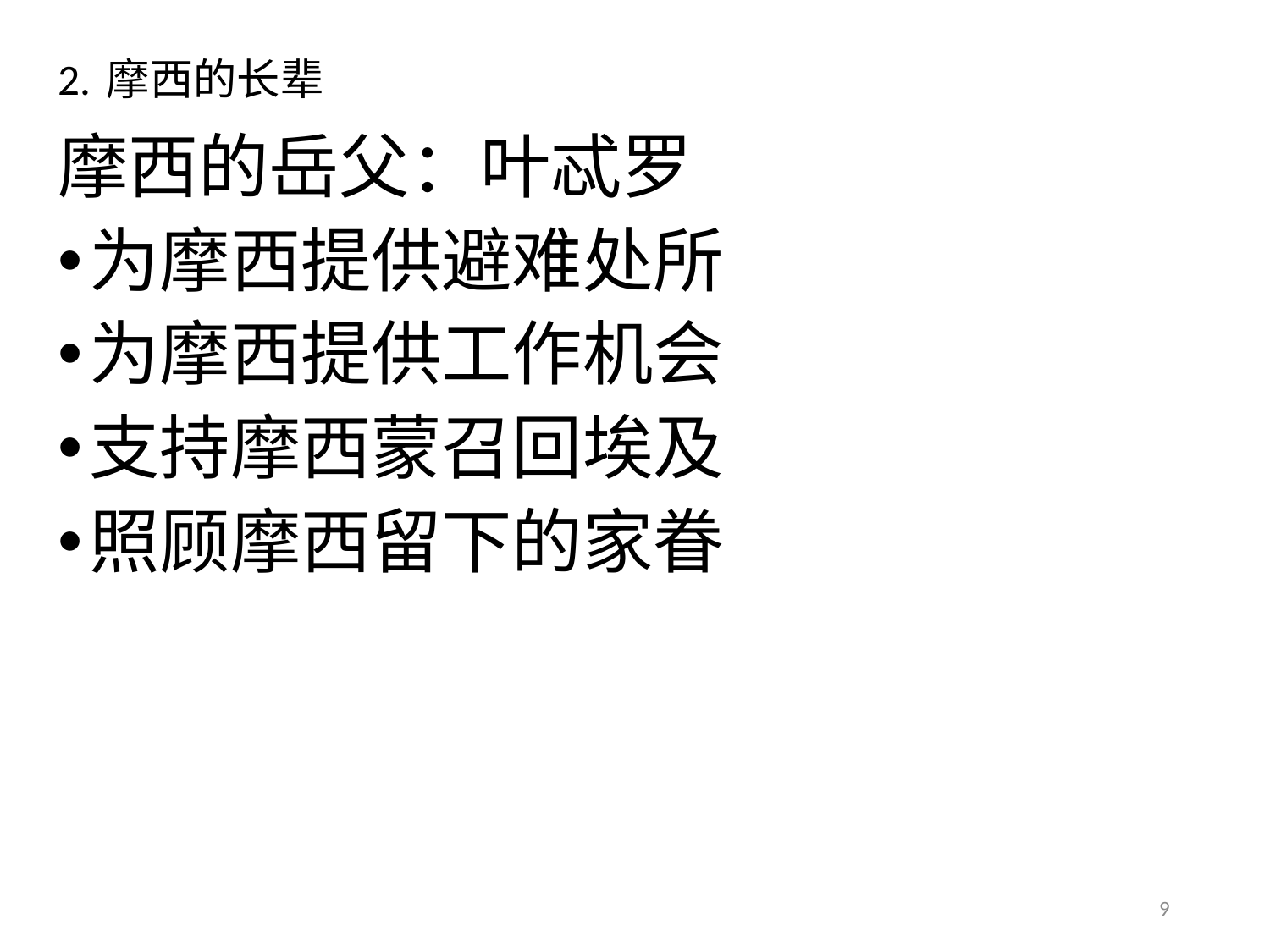

# 2. 摩西的长辈
摩西的岳父：叶忒罗
为摩西提供避难处所
为摩西提供工作机会
支持摩西蒙召回埃及
照顾摩西留下的家眷
9